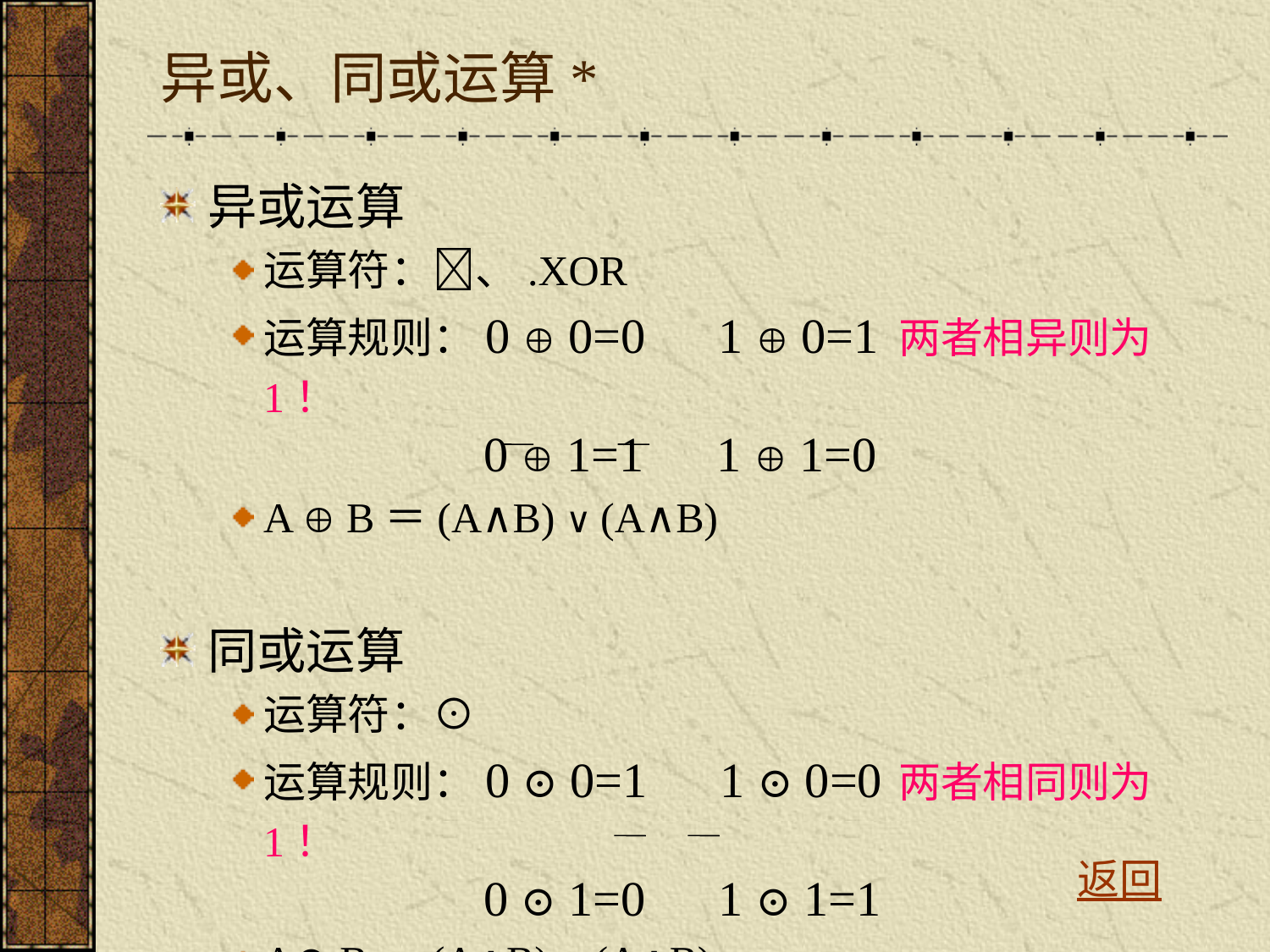

# 异或、同或运算*
异或运算
运算符：⊕、.XOR
运算规则：0 ⊕ 0=0　1 ⊕ 0=1	两者相异则为1！
　　　　 0 ⊕ 1=1　1 ⊕ 1=0
A ⊕ B＝(A∧B) ∨ (A∧B)

同或运算
运算符：⊙
运算规则：0 ⊙ 0=1　1 ⊙ 0=0	两者相同则为1！
　　　　 0 ⊙ 1=0　1 ⊙ 1=1
A⊙ B＝(A∧B) ∨ (A∧B)

返回